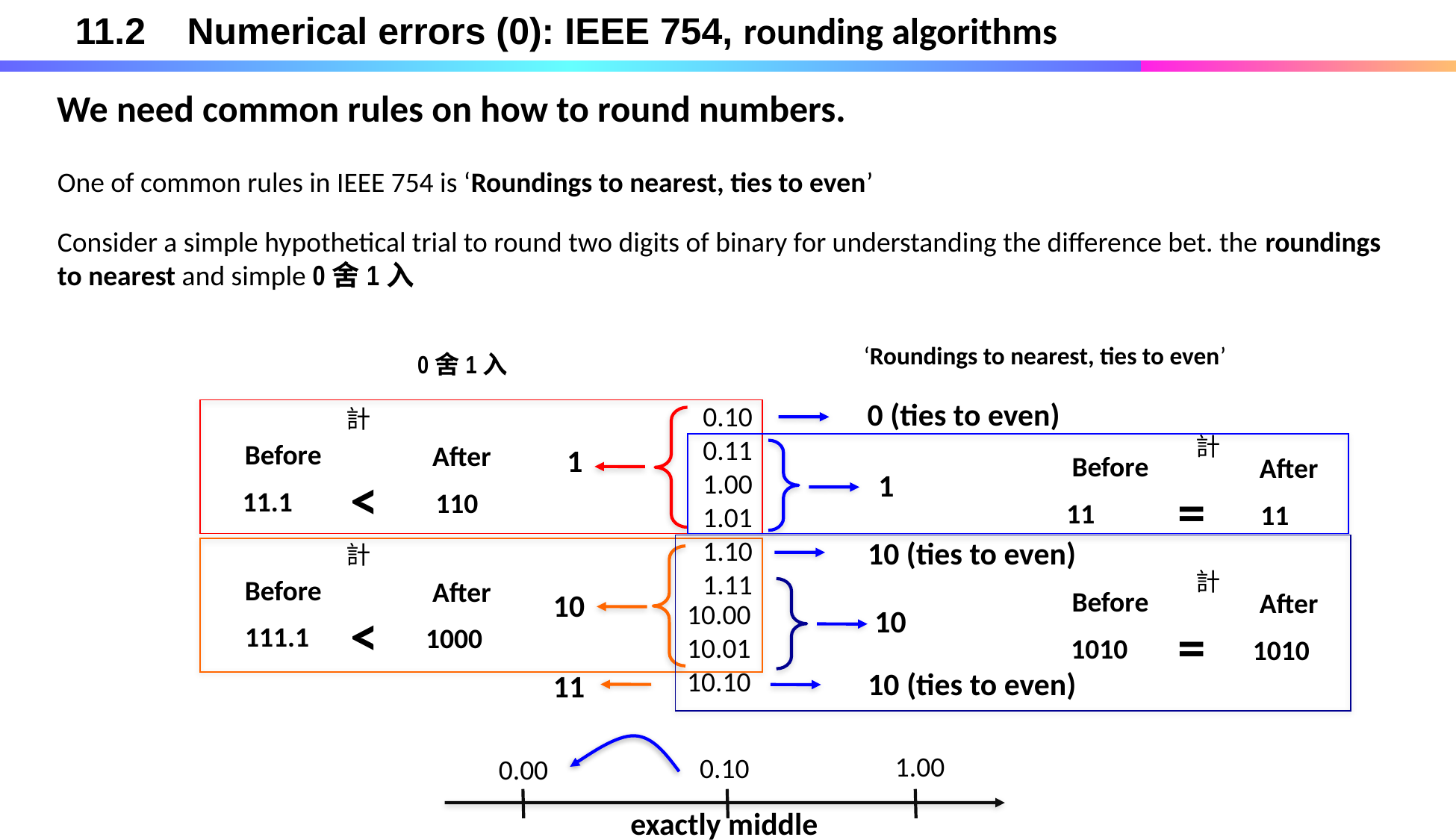

11.2	Numerical errors (0): IEEE 754, rounding algorithms

We need common rules on how to round numbers.
One of common rules in IEEE 754 is ‘Roundings to nearest, ties to even’
Consider a simple hypothetical trial to round two digits of binary for understanding the difference bet. the roundings to nearest and simple 0舍1入
‘Roundings to nearest, ties to even’
0舍1入

0 (ties to even)

0.10
0.11
1.00
1.01
1.10
1.11
計
Before
11.1

1

計
Before
After
=
11
11
After
<
110

1

10 (ties to even)

計
Before
After
<
111.1
1000

10

計
Before
After
=
1010
1010

10

10.00
10.01
10.10
10 (ties to even)

11

1.00
0.10
0.00

exactly middle